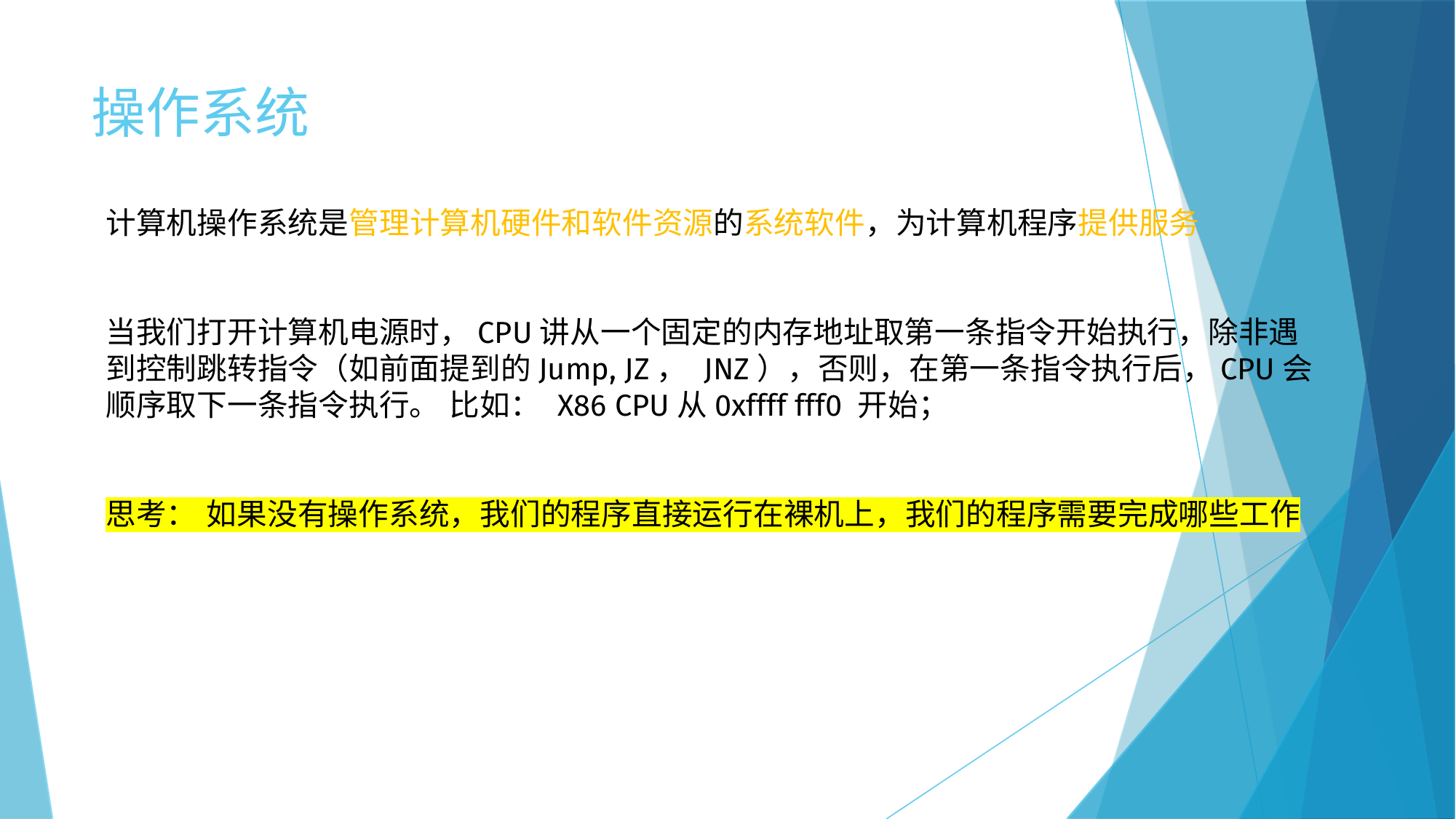

操作系统
计算机操作系统是管理计算机硬件和软件资源的系统软件，为计算机程序提供服务

当我们打开计算机电源时，CPU讲从一个固定的内存地址取第一条指令开始执行，除非遇到控制跳转指令（如前面提到的Jump, JZ， JNZ），否则，在第一条指令执行后，CPU会顺序取下一条指令执行。 比如： X86 CPU从0xffff fff0 开始；

思考： 如果没有操作系统，我们的程序直接运行在裸机上，我们的程序需要完成哪些工作